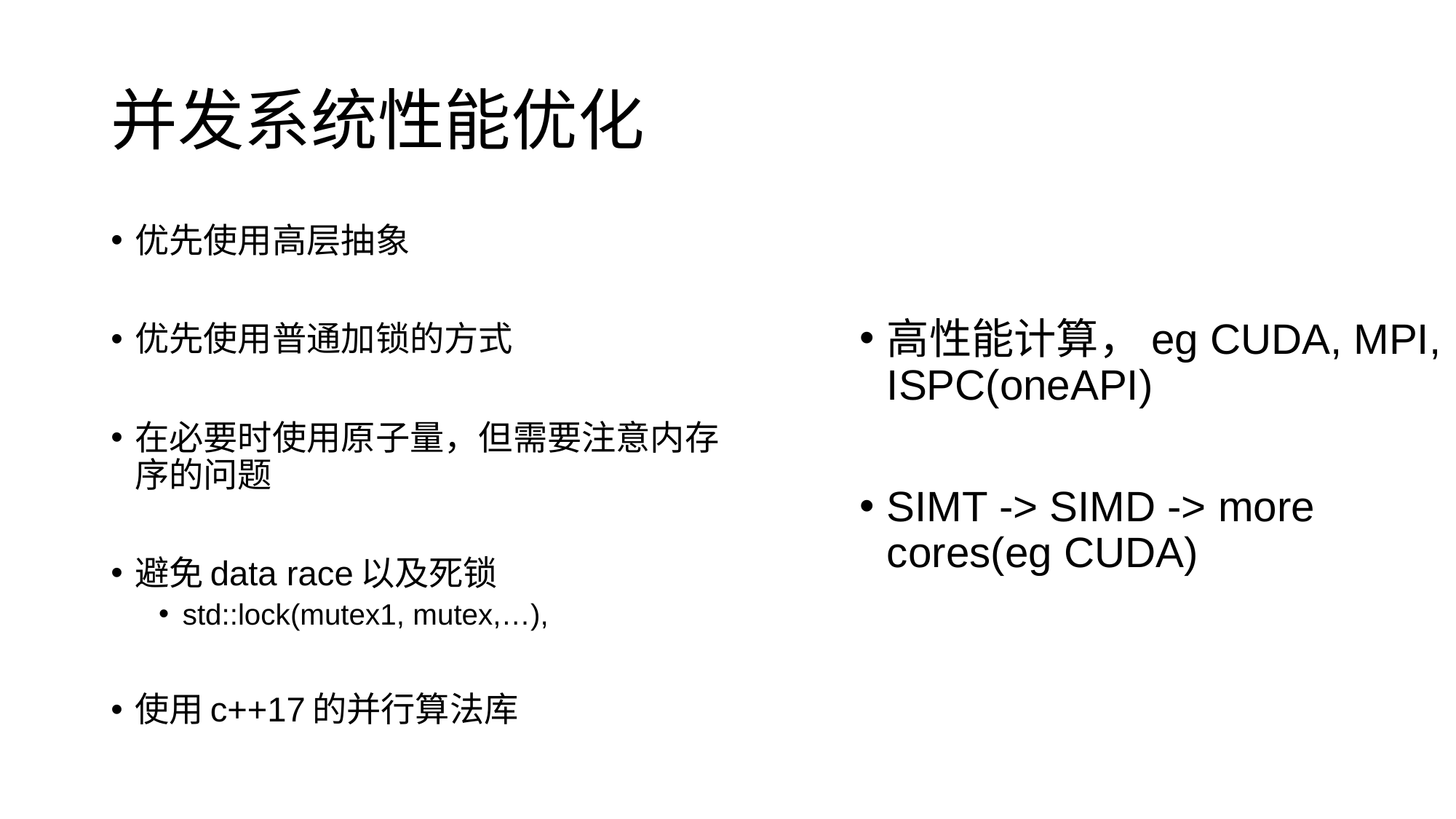

# 并发系统性能优化
优先使用高层抽象

优先使用普通加锁的方式

在必要时使用原子量，但需要注意内存序的问题

避免data race以及死锁
std::lock(mutex1, mutex,…),

使用c++17的并行算法库
高性能计算，eg CUDA, MPI, ISPC(oneAPI)

SIMT -> SIMD -> more cores(eg CUDA)